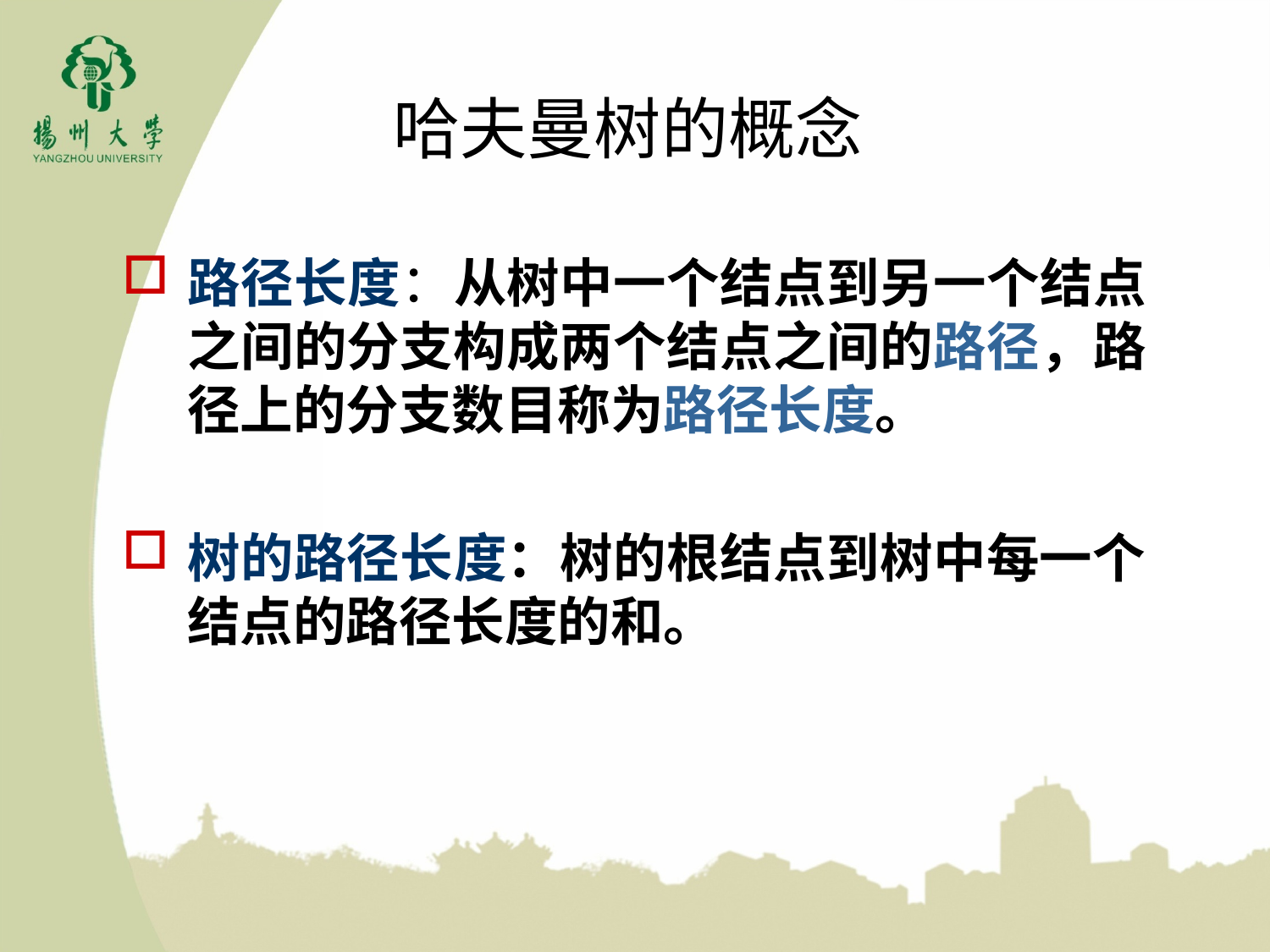

哈夫曼树的概念
路径长度：从树中一个结点到另一个结点之间的分支构成两个结点之间的路径，路径上的分支数目称为路径长度。

树的路径长度：树的根结点到树中每一个结点的路径长度的和。